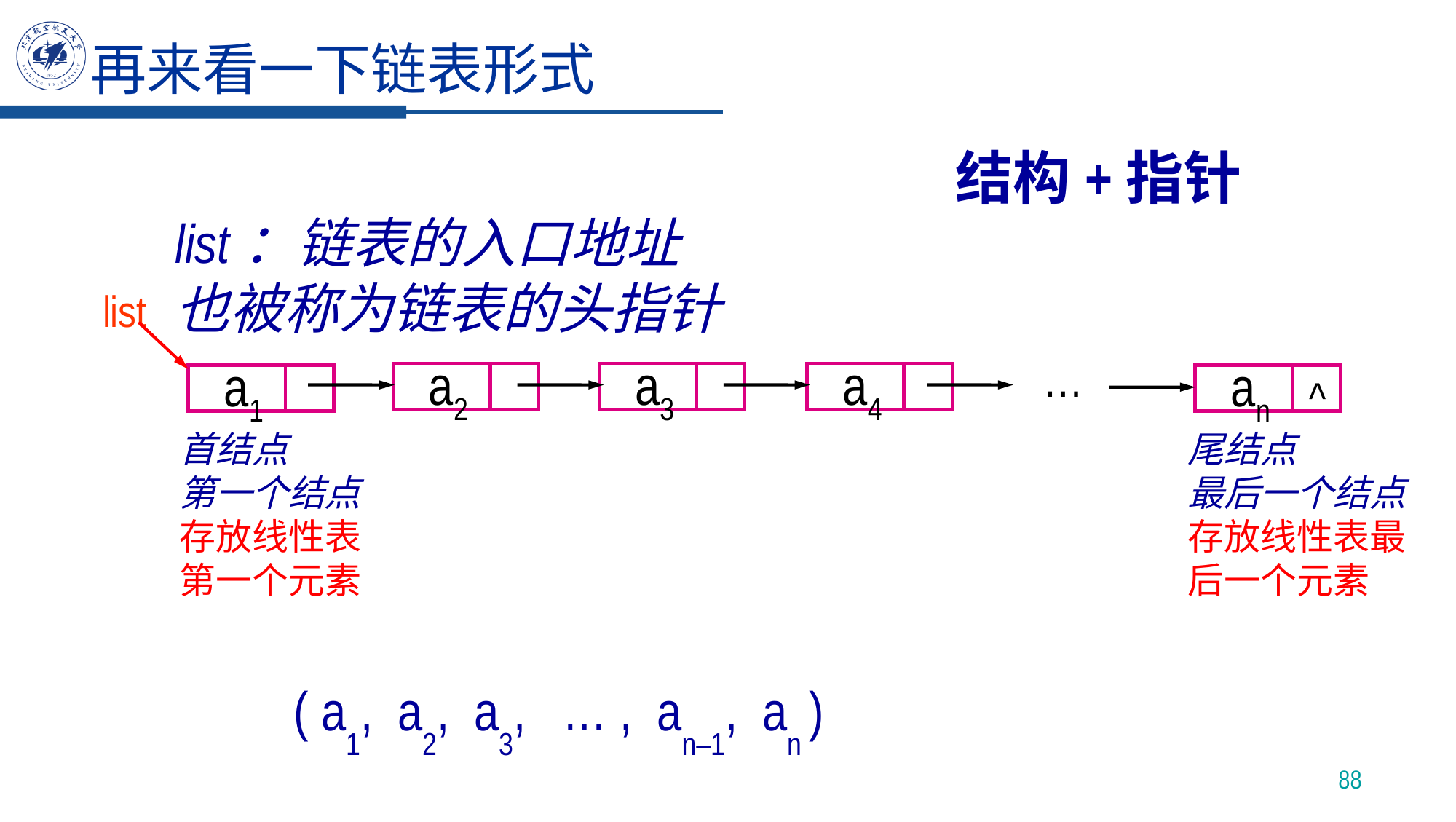

再来看一下链表形式
结构+指针
list：链表的入口地址
也被称为链表的头指针
list

…

a2

a3

a4

a1

an

^
首结点
第一个结点
存放线性表第一个元素
尾结点
最后一个结点
存放线性表最后一个元素
( a1,  a2,  a3,   … ,  an–1,  an )
88